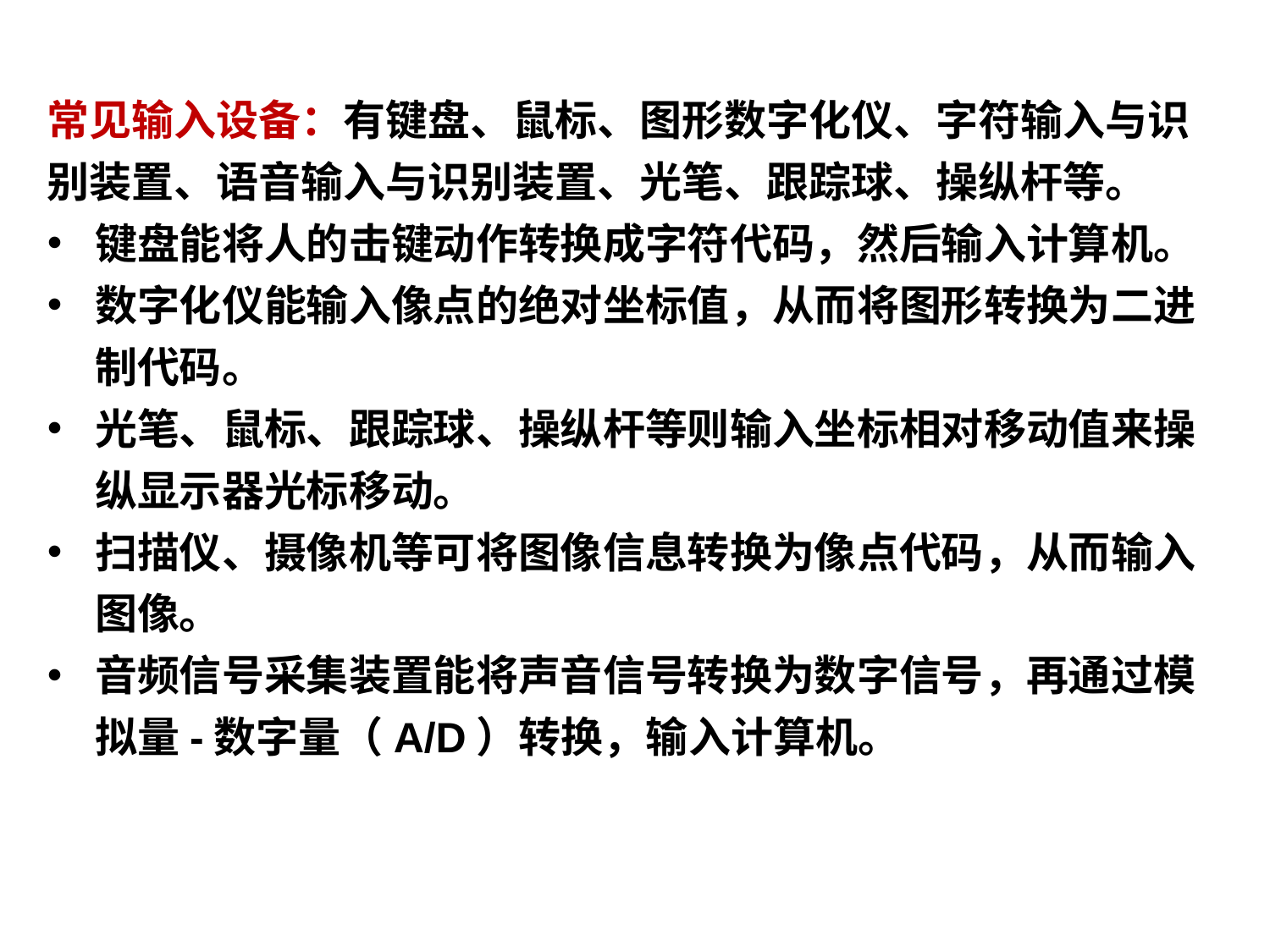

常见输入设备：有键盘、鼠标、图形数字化仪、字符输入与识别装置、语音输入与识别装置、光笔、跟踪球、操纵杆等。
键盘能将人的击键动作转换成字符代码，然后输入计算机。
数字化仪能输入像点的绝对坐标值，从而将图形转换为二进制代码。
光笔、鼠标、跟踪球、操纵杆等则输入坐标相对移动值来操纵显示器光标移动。
扫描仪、摄像机等可将图像信息转换为像点代码，从而输入图像。
音频信号采集装置能将声音信号转换为数字信号，再通过模拟量-数字量（A/D）转换，输入计算机。
183